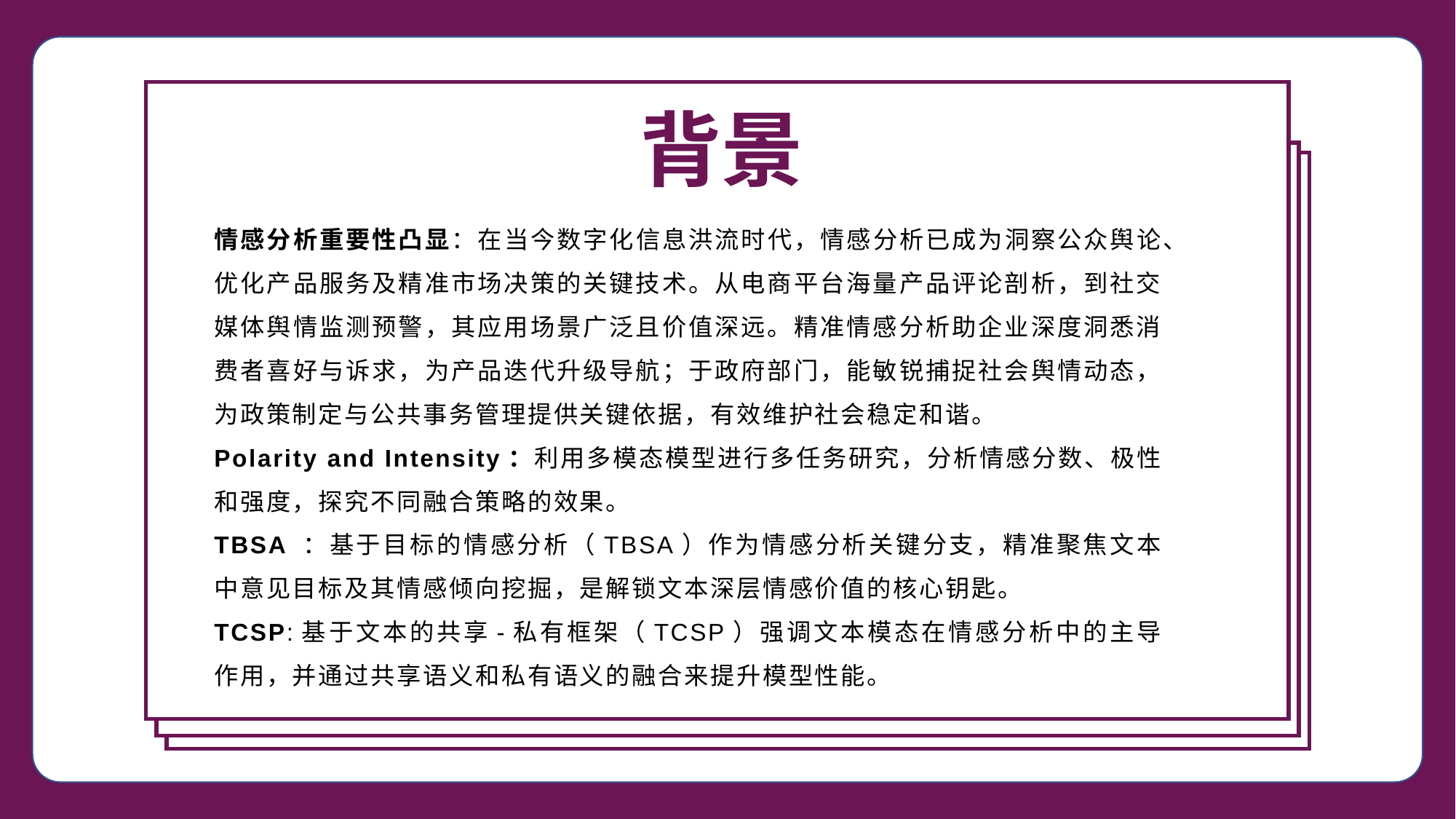

背景

情感分析重要性凸显：在当今数字化信息洪流时代，情感分析已成为洞察公众舆论、优化产品服务及精准市场决策的关键技术。从电商平台海量产品评论剖析，到社交媒体舆情监测预警，其应用场景广泛且价值深远。精准情感分析助企业深度洞悉消费者喜好与诉求，为产品迭代升级导航；于政府部门，能敏锐捕捉社会舆情动态，为政策制定与公共事务管理提供关键依据，有效维护社会稳定和谐。
Polarity and Intensity：利用多模态模型进行多任务研究，分析情感分数、极性和强度，探究不同融合策略的效果。
TBSA ：基于目标的情感分析（TBSA）作为情感分析关键分支，精准聚焦文本中意见目标及其情感倾向挖掘，是解锁文本深层情感价值的核心钥匙。
TCSP:基于文本的共享-私有框架（TCSP）强调文本模态在情感分析中的主导作用，并通过共享语义和私有语义的融合来提升模型性能。